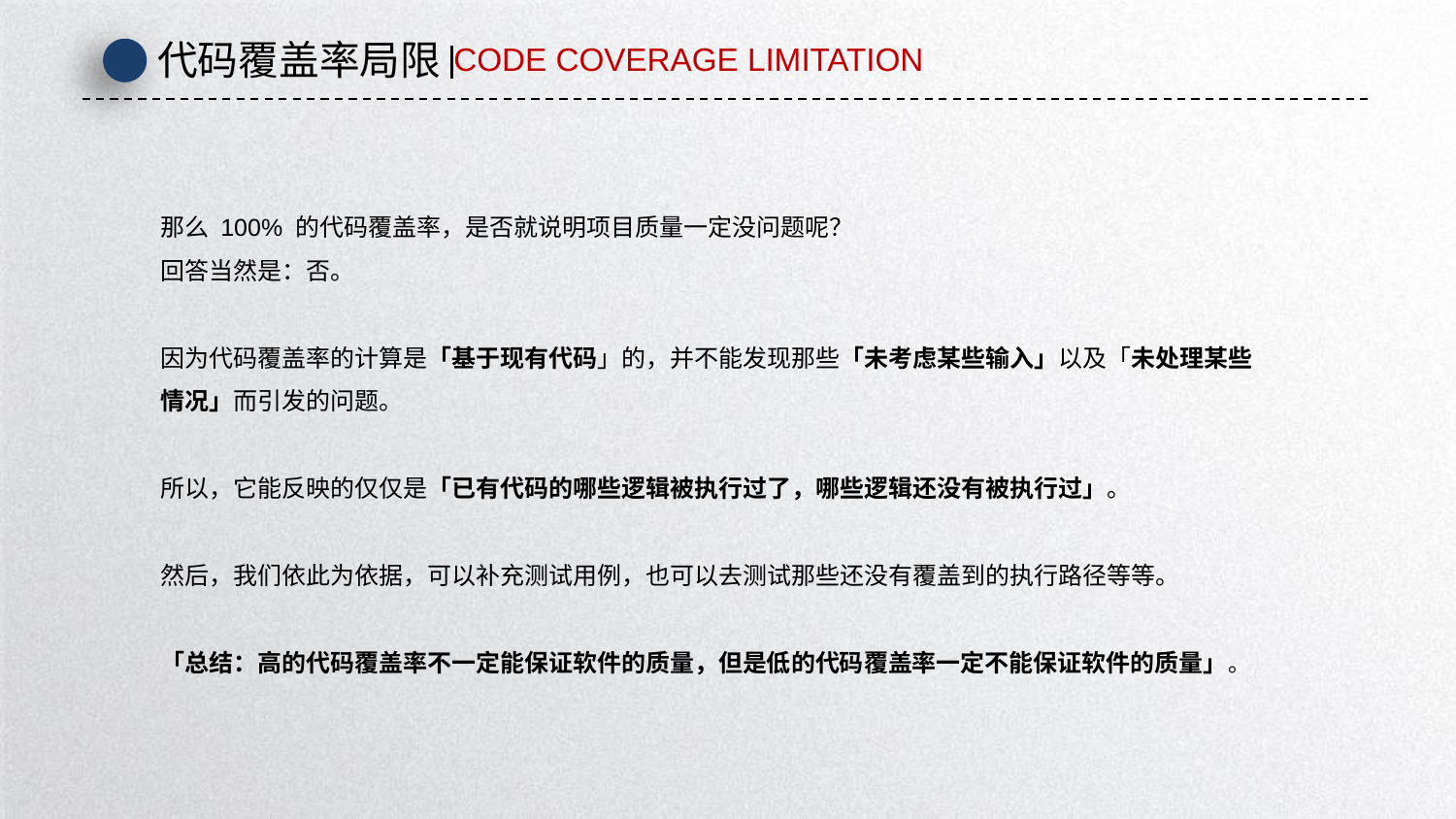

代码覆盖率局限
CODE COVERAGE LIMITATION

那么 100% 的代码覆盖率，是否就说明项目质量一定没问题呢？
回答当然是：否。

因为代码覆盖率的计算是「基于现有代码」的，并不能发现那些「未考虑某些输入」以及「未处理某些情况」而引发的问题。

所以，它能反映的仅仅是「已有代码的哪些逻辑被执行过了，哪些逻辑还没有被执行过」。

然后，我们依此为依据，可以补充测试用例，也可以去测试那些还没有覆盖到的执行路径等等。

「总结：高的代码覆盖率不一定能保证软件的质量，但是低的代码覆盖率一定不能保证软件的质量」。